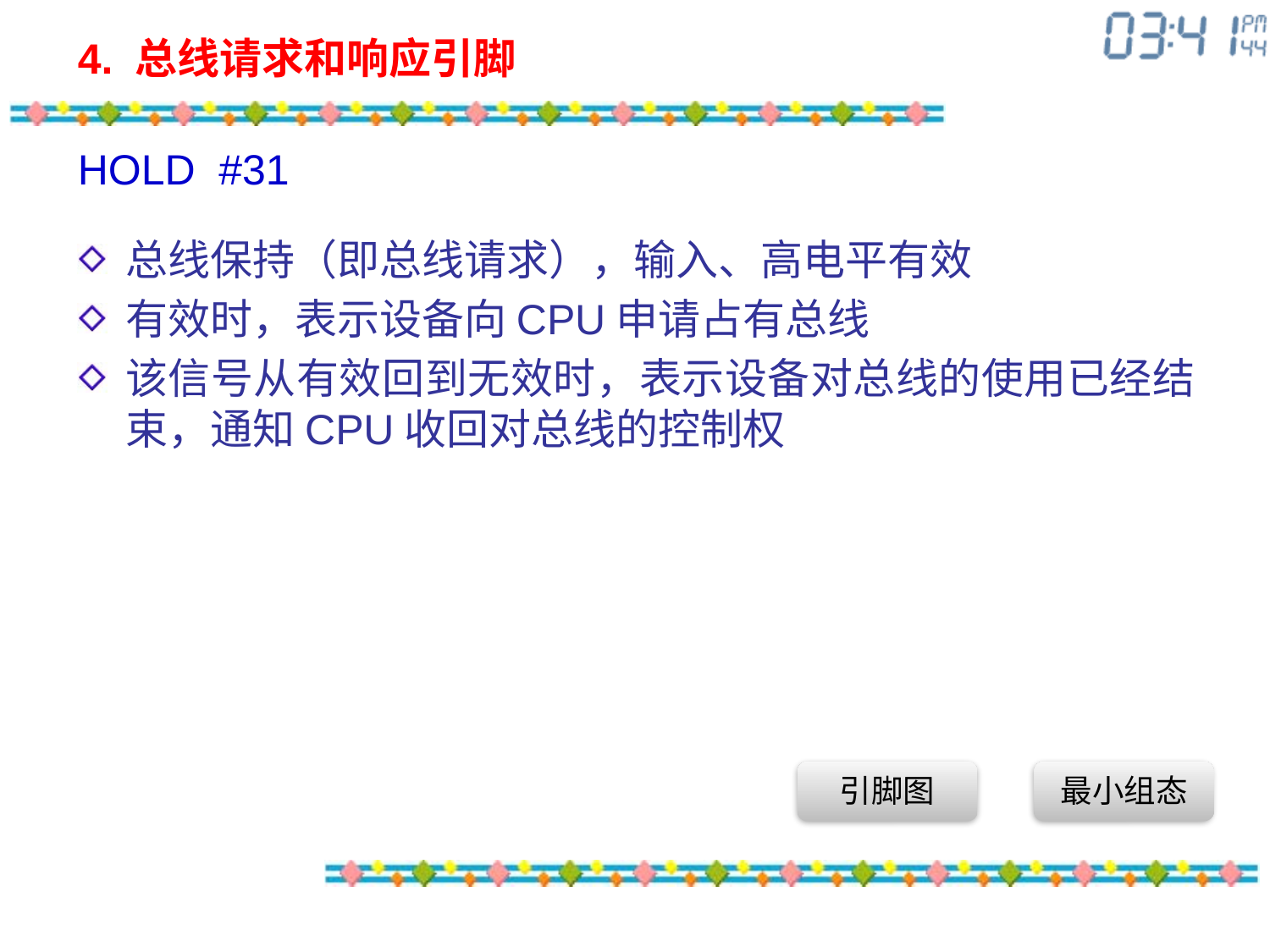

# 4. 总线请求和响应引脚
HOLD  #31
总线保持（即总线请求），输入、高电平有效
有效时，表示设备向CPU申请占有总线
该信号从有效回到无效时，表示设备对总线的使用已经结束，通知CPU收回对总线的控制权
引脚图
最小组态